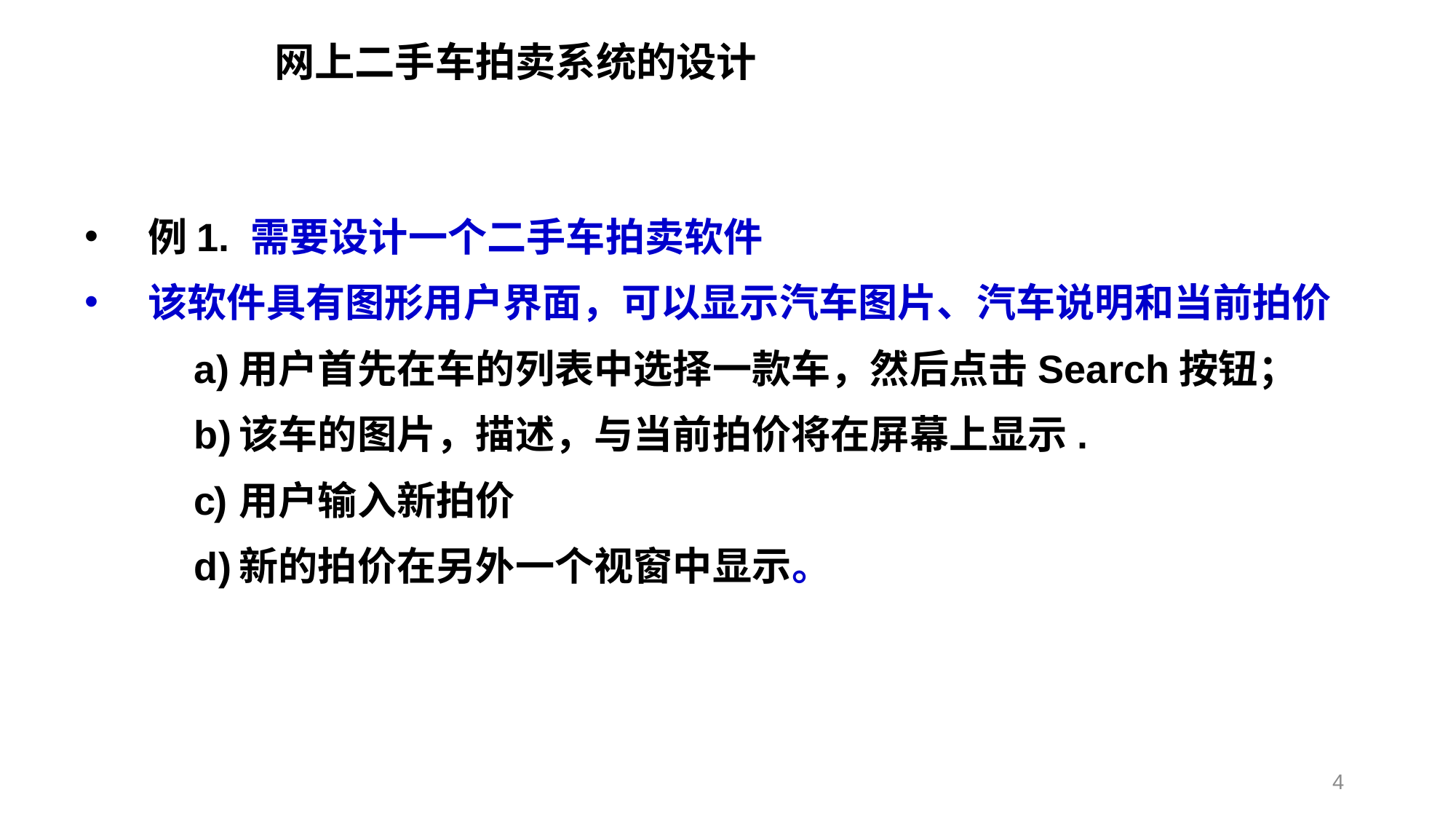

# 网上二手车拍卖系统的设计
例1. 需要设计一个二手车拍卖软件
该软件具有图形用户界面，可以显示汽车图片、汽车说明和当前拍价
用户首先在车的列表中选择一款车，然后点击Search按钮；
该车的图片，描述，与当前拍价将在屏幕上显示.
用户输入新拍价
新的拍价在另外一个视窗中显示。
4